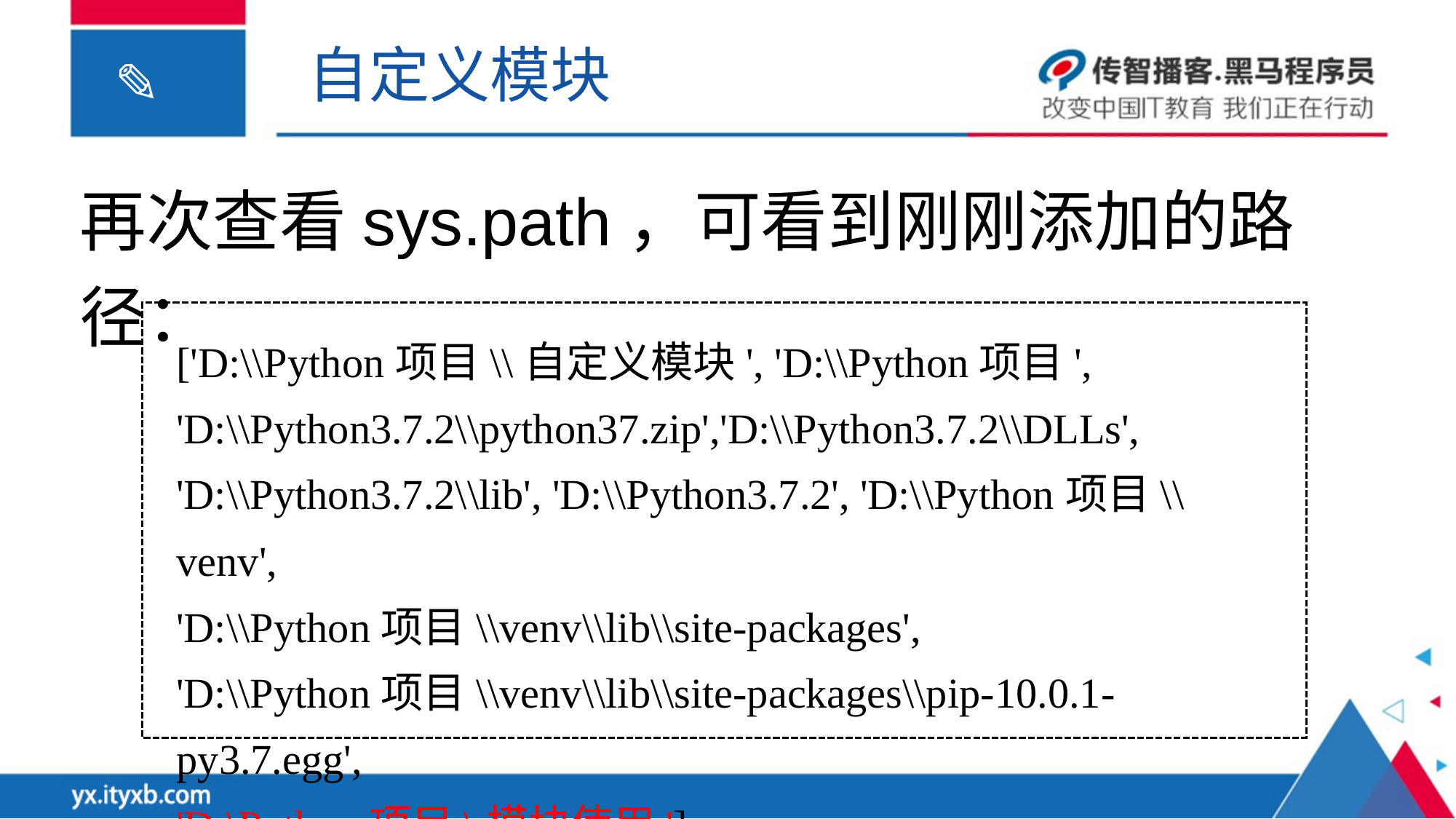

自定义模块
再次查看sys.path，可看到刚刚添加的路径：

['D:\\Python项目\\自定义模块', 'D:\\Python项目',
'D:\\Python3.7.2\\python37.zip','D:\\Python3.7.2\\DLLs',
'D:\\Python3.7.2\\lib', 'D:\\Python3.7.2', 'D:\\Python项目\\venv',
'D:\\Python项目\\venv\\lib\\site-packages',
'D:\\Python项目\\venv\\lib\\site-packages\\pip-10.0.1-py3.7.egg',
'D:\Python项目\模块使用']